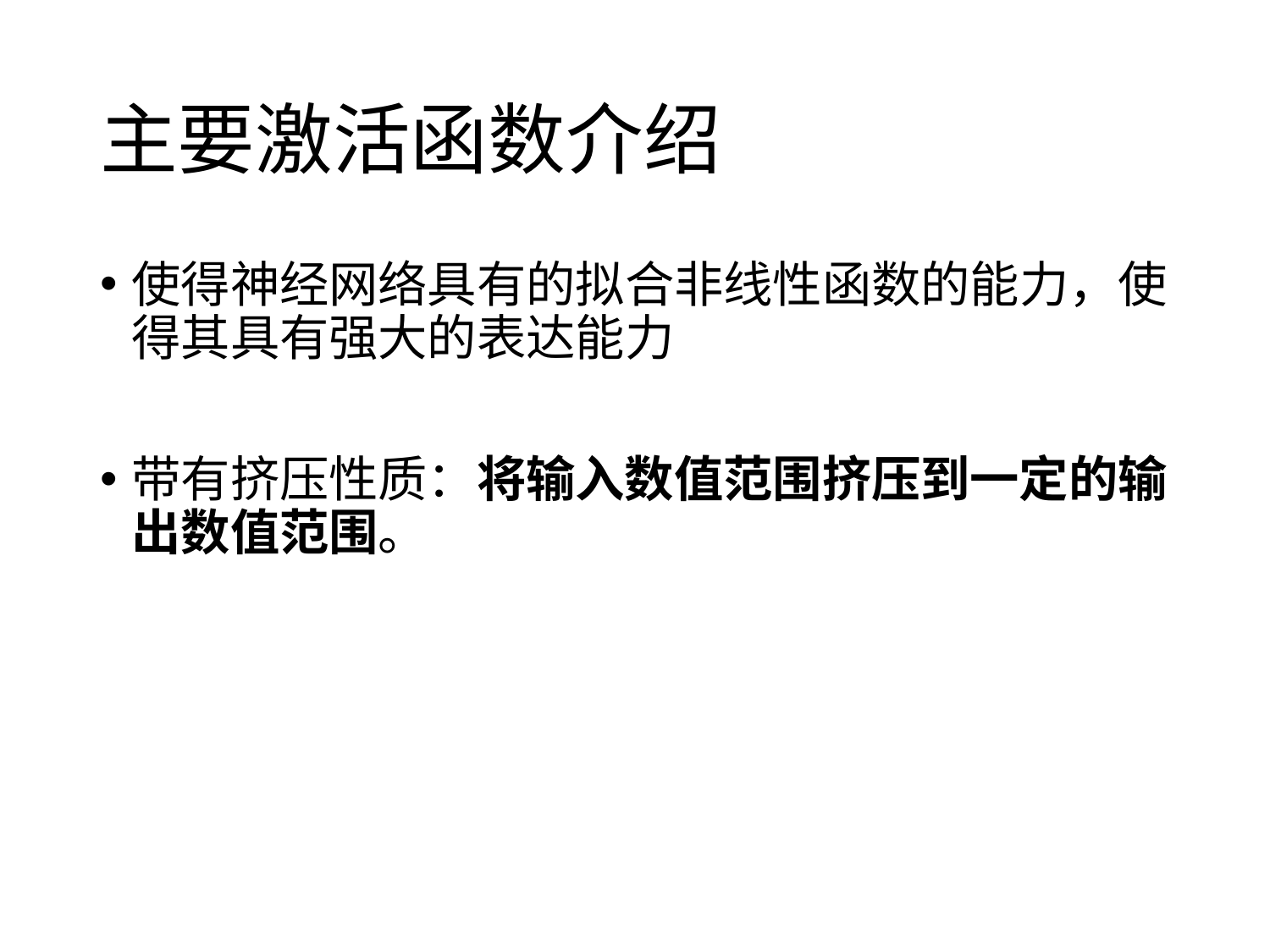

# 主要激活函数介绍
使得神经网络具有的拟合非线性函数的能力，使得其具有强大的表达能力

带有挤压性质：将输入数值范围挤压到一定的输出数值范围。